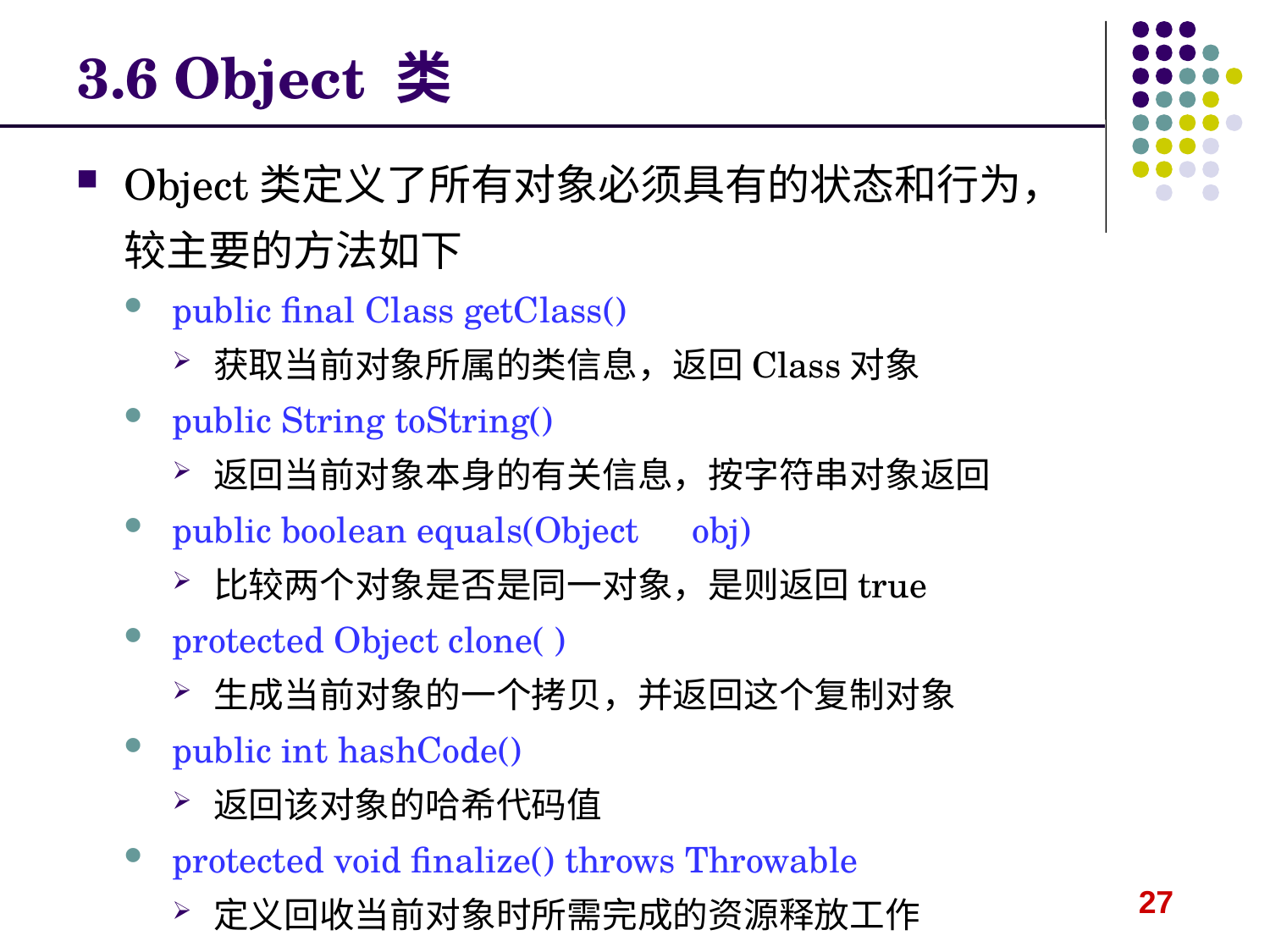

# 3.6 Object 类
Object类定义了所有对象必须具有的状态和行为，较主要的方法如下
public final Class getClass()
获取当前对象所属的类信息，返回Class对象
public String toString()
返回当前对象本身的有关信息，按字符串对象返回
public boolean equals(Object　obj)
比较两个对象是否是同一对象，是则返回true
protected Object clone( )
生成当前对象的一个拷贝，并返回这个复制对象
public int hashCode()
返回该对象的哈希代码值
protected void finalize() throws Throwable
定义回收当前对象时所需完成的资源释放工作